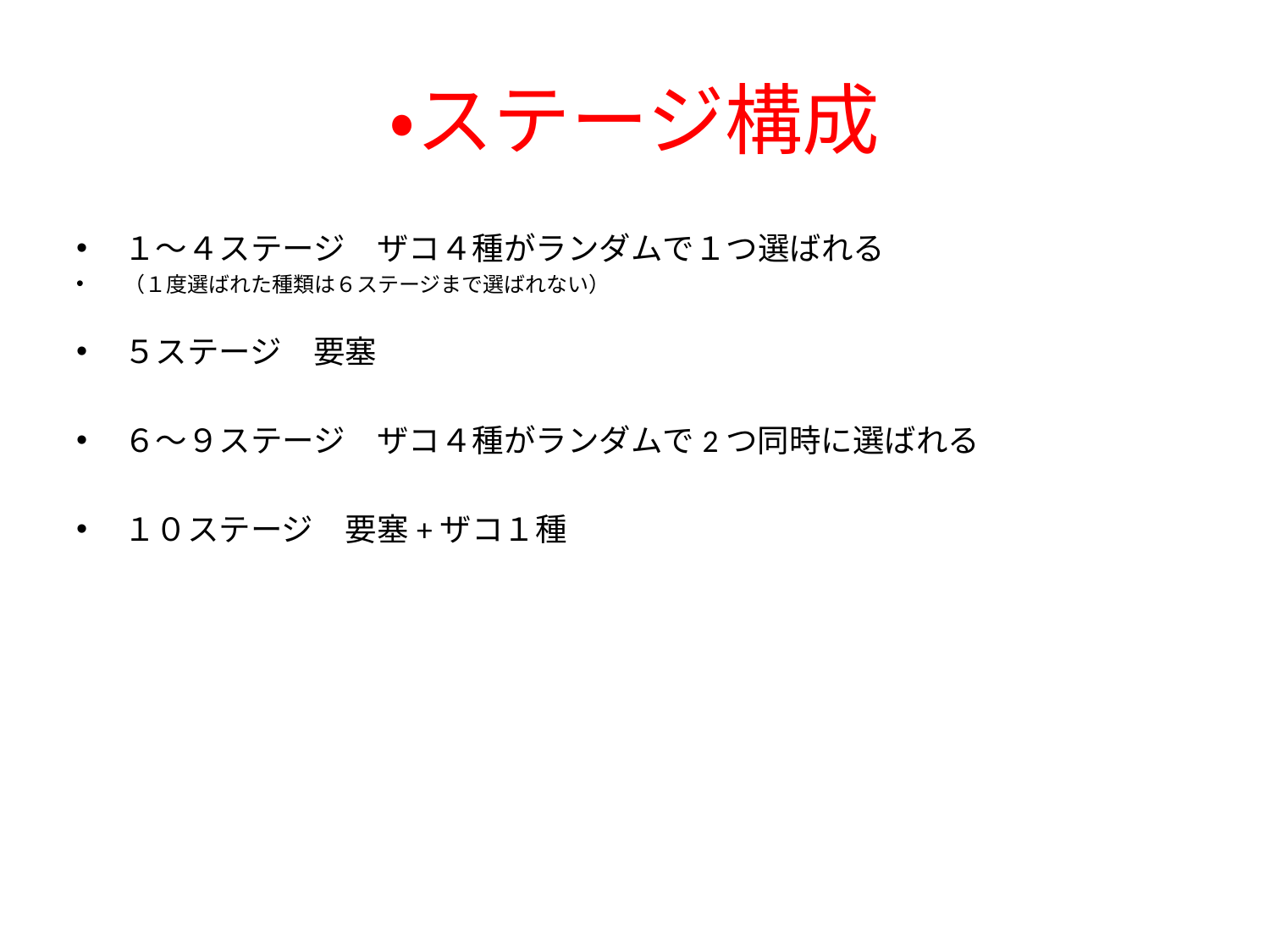

# ・ステージ構成
１～４ステージ　ザコ４種がランダムで１つ選ばれる
（１度選ばれた種類は６ステージまで選ばれない）

５ステージ　要塞

６～９ステージ　ザコ４種がランダムで2つ同時に選ばれる

１０ステージ　要塞+ザコ１種